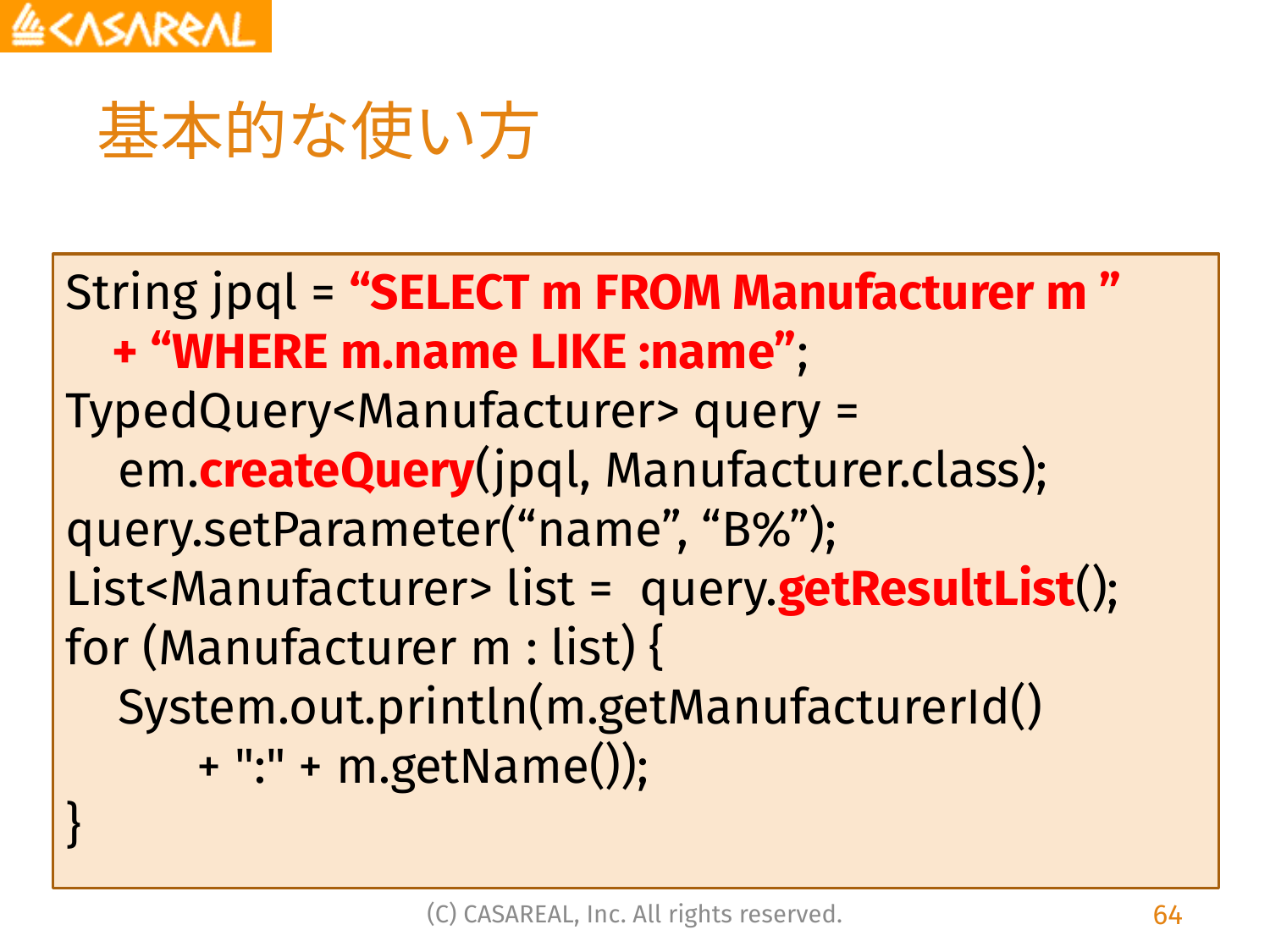

# 基本的な使い方
String jpql = “SELECT m FROM Manufacturer m ”
    + “WHERE m.name LIKE :name”;
TypedQuery<Manufacturer> query =
    em.createQuery(jpql, Manufacturer.class);
query.setParameter(“name”, “B%”);
List<Manufacturer> list =  query.getResultList();
for (Manufacturer m : list) {
    System.out.println(m.getManufacturerId()
          + ":" + m.getName());
}
(C) CASAREAL, Inc. All rights reserved.
64